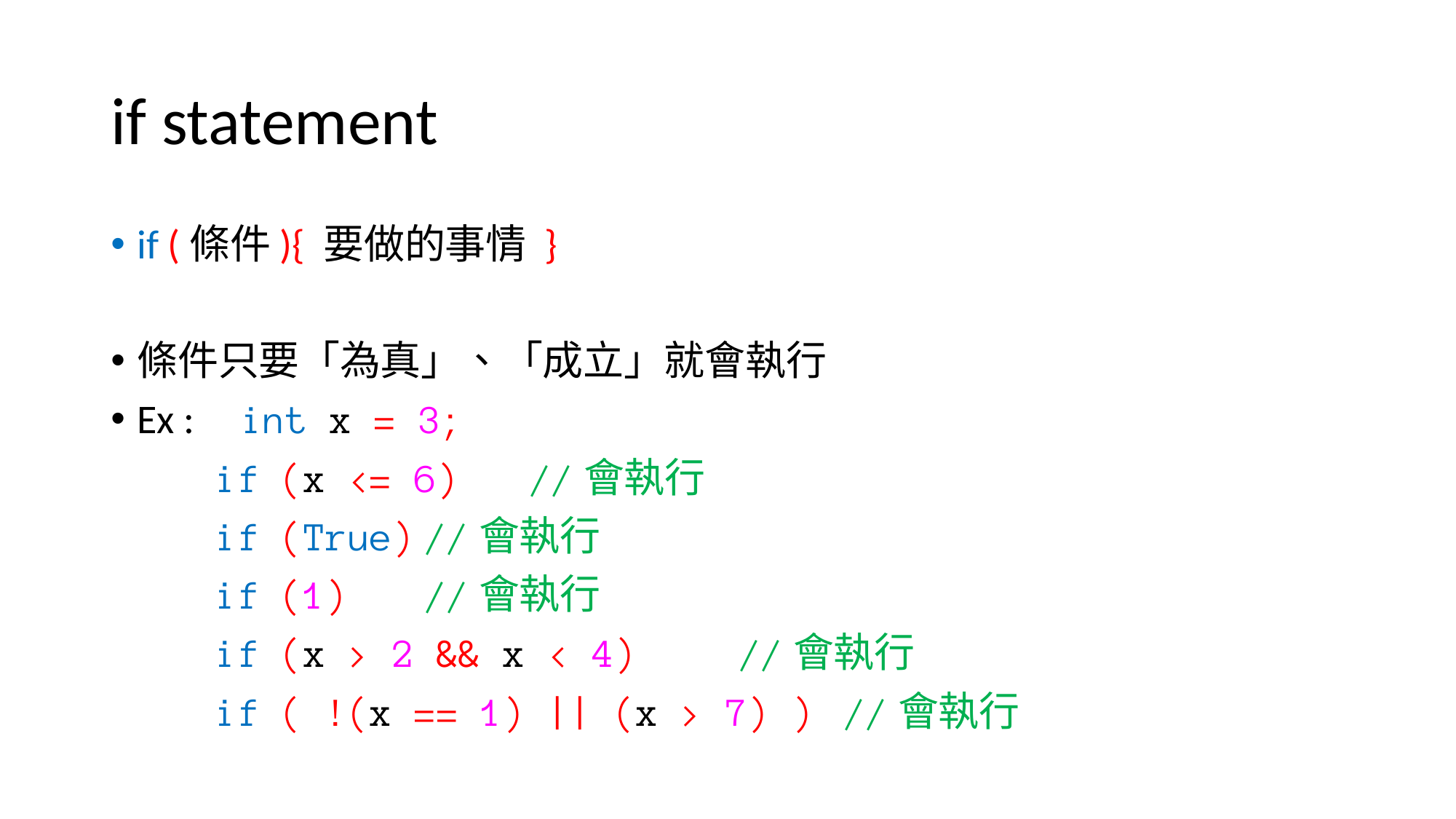

# if statement
if (條件){ 要做的事情 }

條件只要「為真」、「成立」就會執行
Ex : 	int x = 3;
	if (x <= 6)  				//會執行
	if (True)					//會執行
	if (1)					//會執行
	if (x > 2 && x < 4)		//會執行
	if ( !(x == 1) || (x > 7) )	//會執行